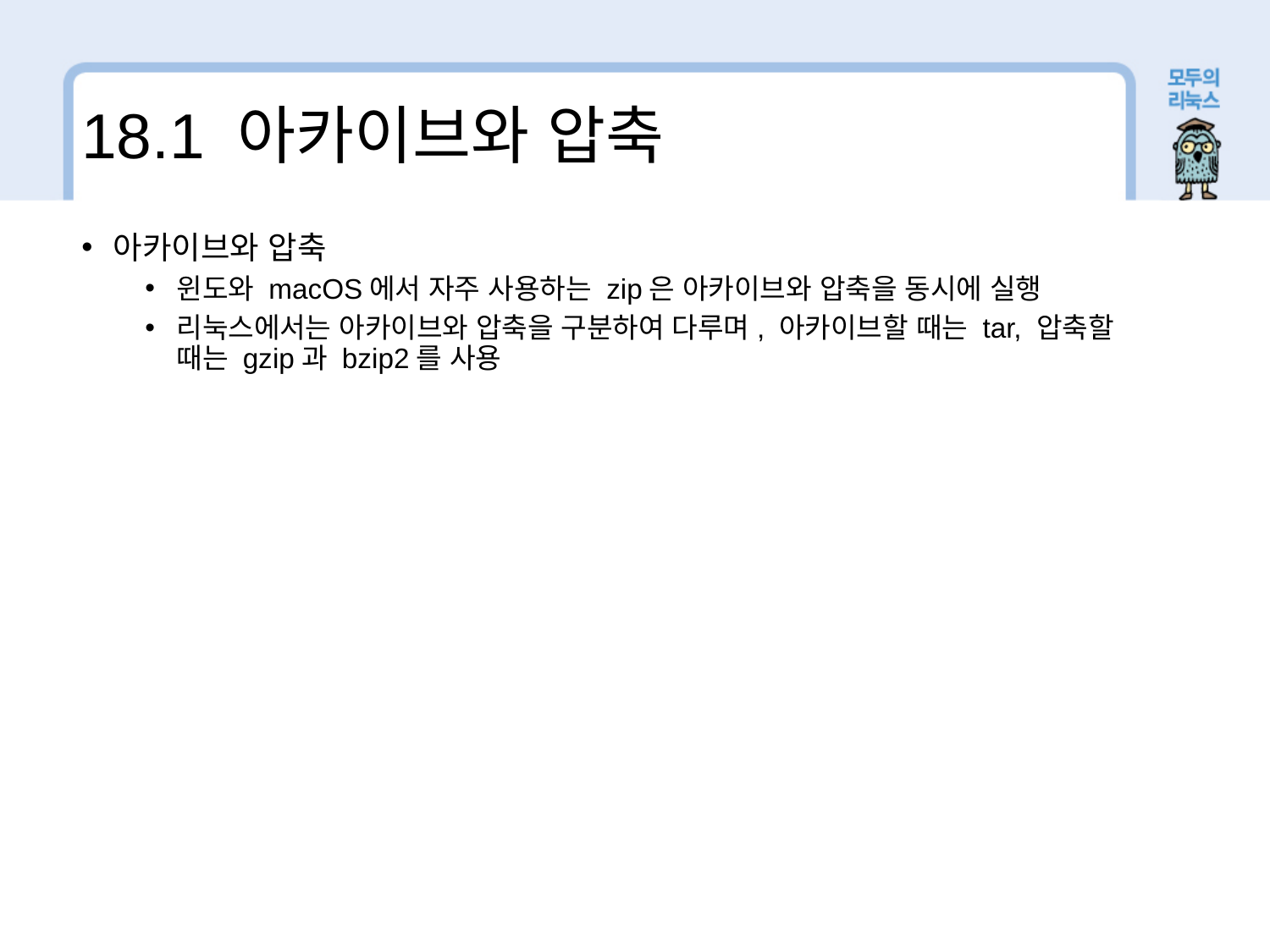

18.1 아카이브와 압축
아카이브와 압축
윈도와 macOS에서 자주 사용하는 zip은 아카이브와 압축을 동시에 실행
리눅스에서는 아카이브와 압축을 구분하여 다루며, 아카이브할 때는 tar, 압축할 때는 gzip과 bzip2를 사용